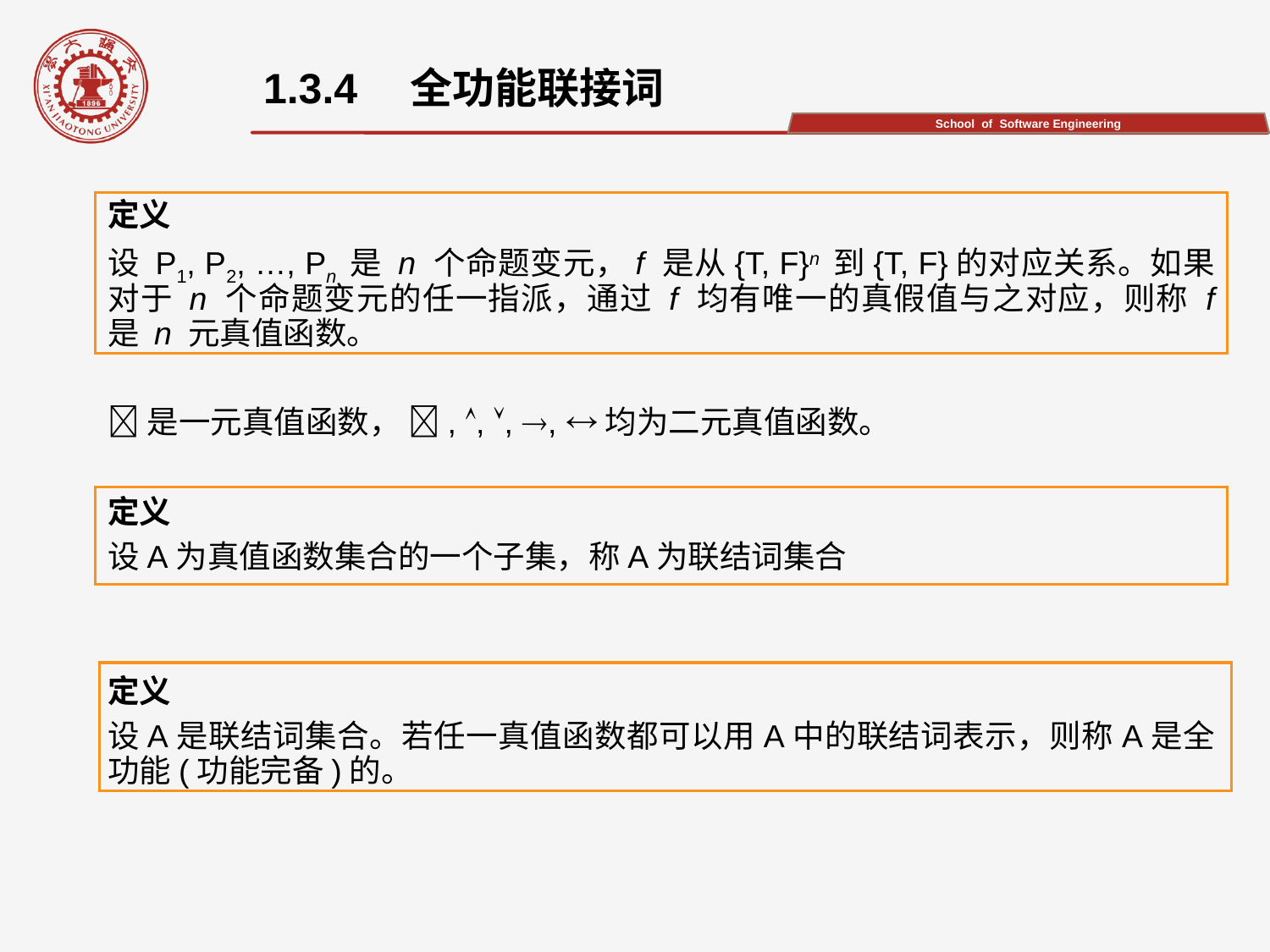

1.3.4　全功能联接词
定义
设 P1, P2, …, Pn 是 n 个命题变元，f 是从{T, F}n 到{T, F}的对应关系。如果对于 n 个命题变元的任一指派，通过 f 均有唯一的真假值与之对应，则称 f 是 n 元真值函数。

¬是一元真值函数， ¬, ∧, ∨, →, ↔均为二元真值函数。

定义
设A为真值函数集合的一个子集，称A为联结词集合

定义
设A是联结词集合。若任一真值函数都可以用A中的联结词表示，则称A是全功能(功能完备)的。